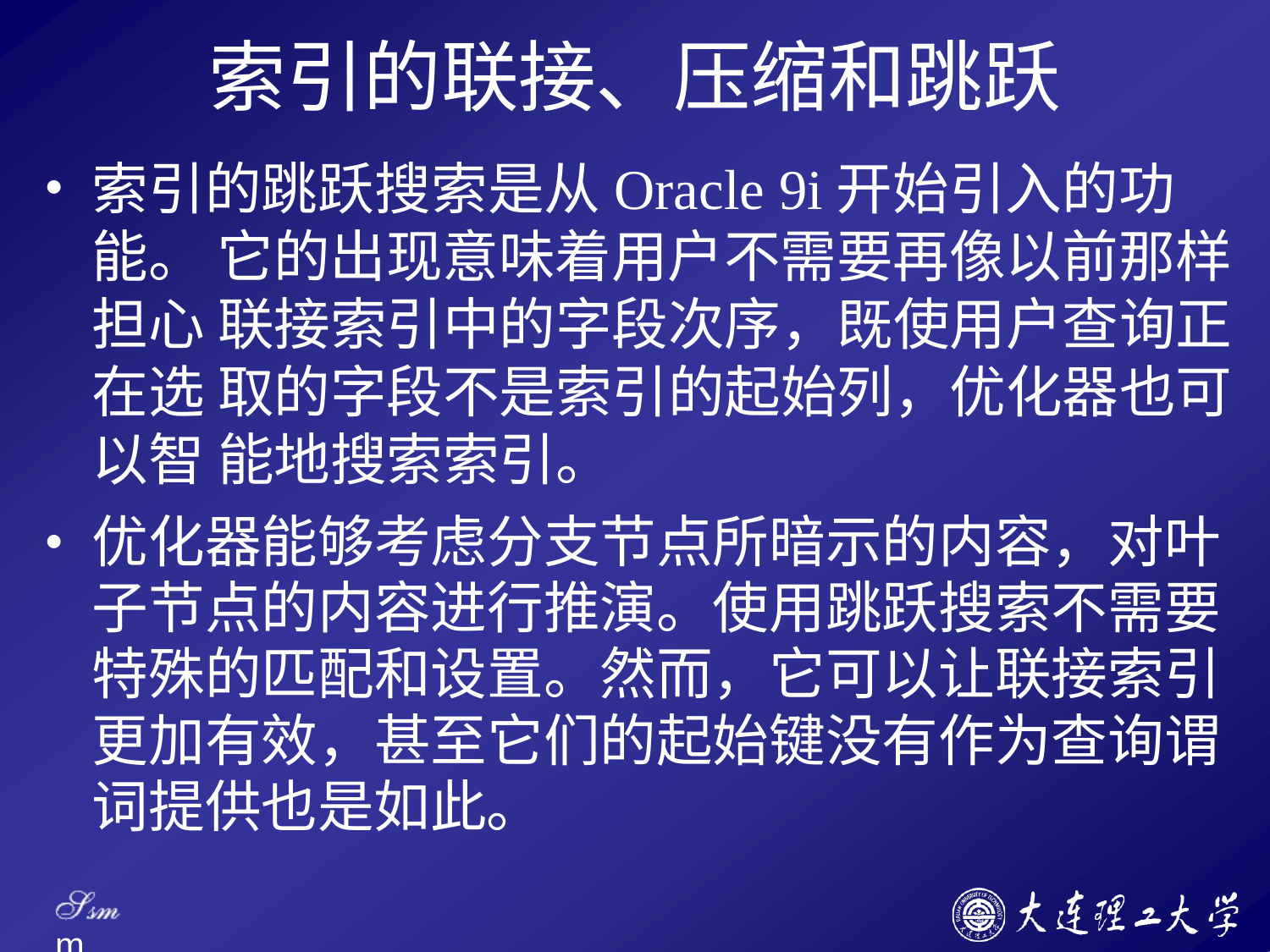

# 索引的联接、压缩和跳跃
索引的跳跃搜索是从Oracle 9i开始引入的功能。 它的出现意味着用户不需要再像以前那样担心 联接索引中的字段次序，既使用户查询正在选 取的字段不是索引的起始列，优化器也可以智 能地搜索索引。
优化器能够考虑分支节点所暗示的内容，对叶 子节点的内容进行推演。使用跳跃搜索不需要 特殊的匹配和设置。然而，它可以让联接索引 更加有效，甚至它们的起始键没有作为查询谓 词提供也是如此。

Ssm